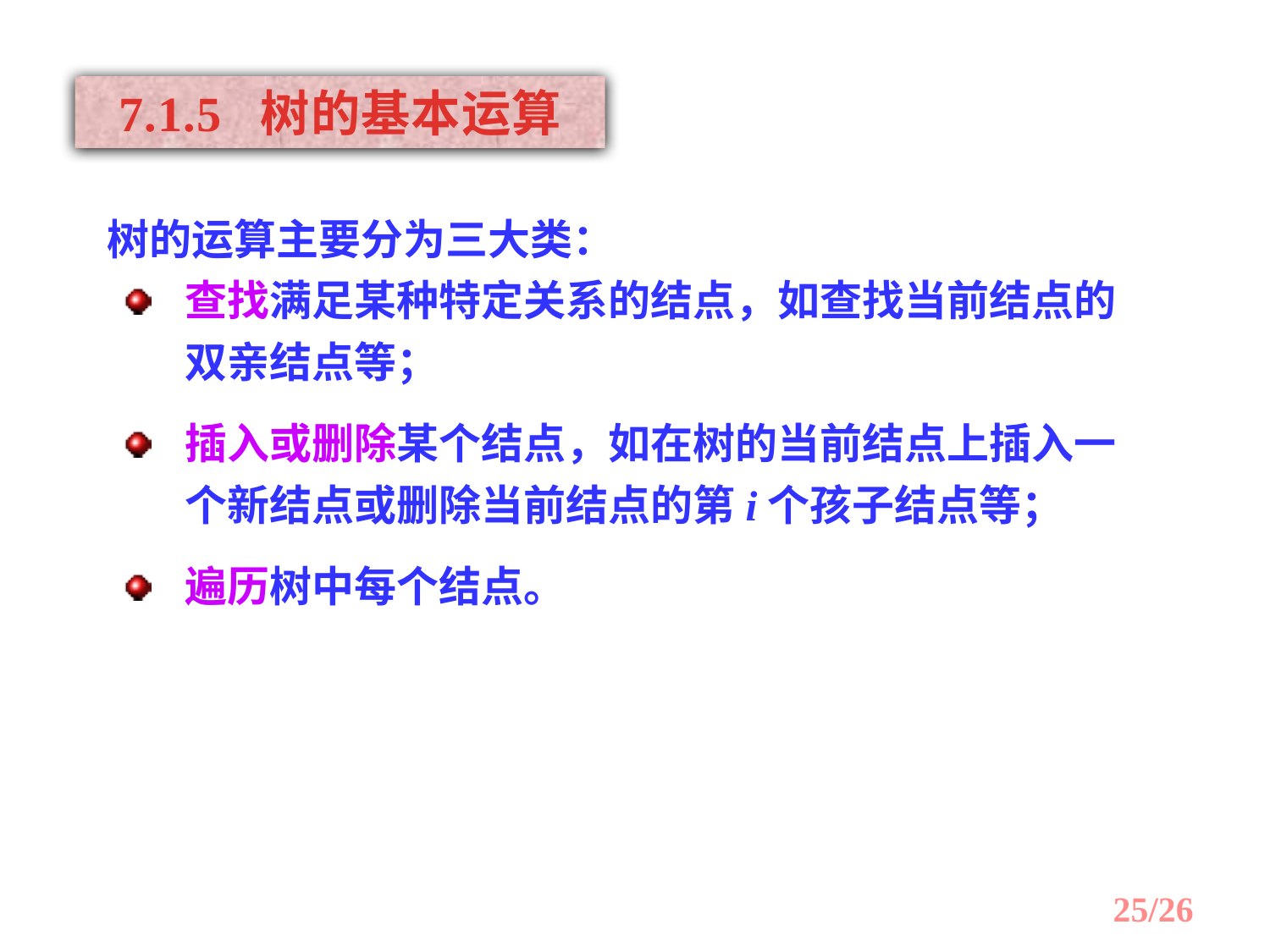

7.1.5  树的基本运算
 树的运算主要分为三大类：
查找满足某种特定关系的结点，如查找当前结点的双亲结点等；
插入或删除某个结点，如在树的当前结点上插入一个新结点或删除当前结点的第i个孩子结点等；
遍历树中每个结点。
25